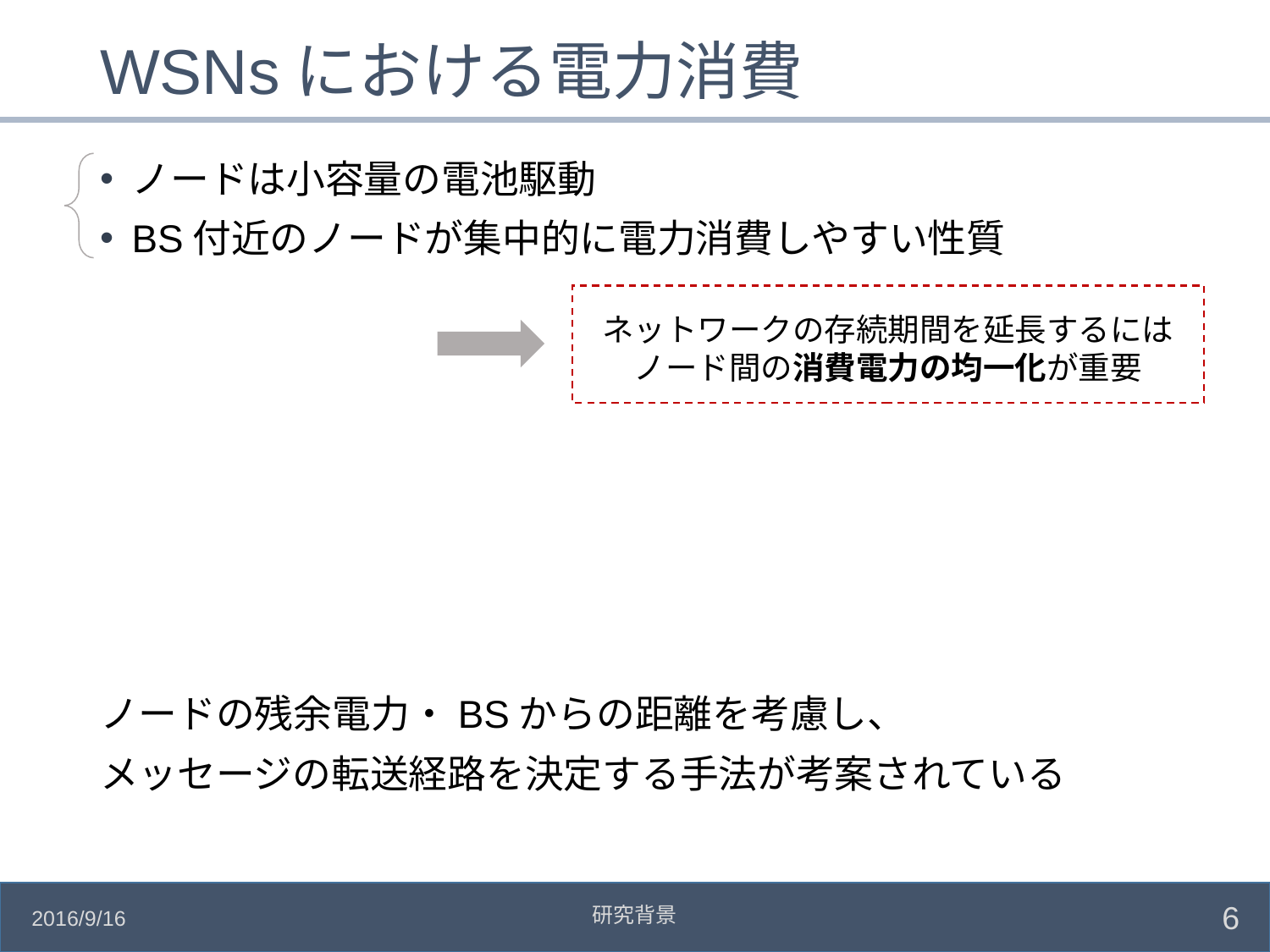

# WSNsにおける電力消費

ノードは小容量の電池駆動
BS付近のノードが集中的に電力消費しやすい性質

ノードの残余電力・BSからの距離を考慮し、
メッセージの転送経路を決定する手法が考案されている

ネットワークの存続期間を延長するには
ノード間の消費電力の均一化が重要

6
研究背景
2016/9/16